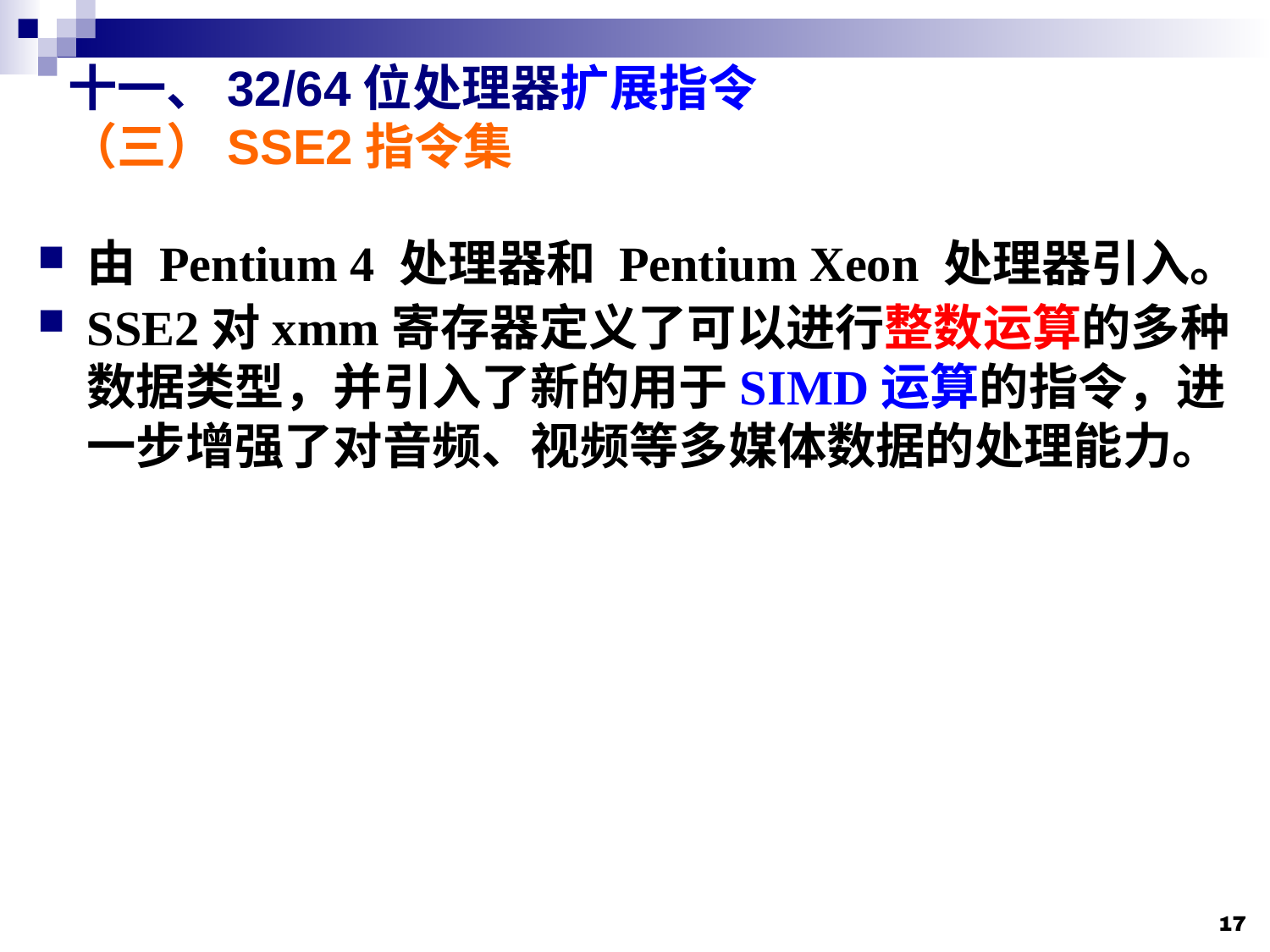

# 十一、32/64位处理器扩展指令 （三）SSE2指令集
由 Pentium 4 处理器和 Pentium Xeon 处理器引入。
SSE2对xmm寄存器定义了可以进行整数运算的多种数据类型，并引入了新的用于SIMD运算的指令，进一步增强了对音频、视频等多媒体数据的处理能力。
17